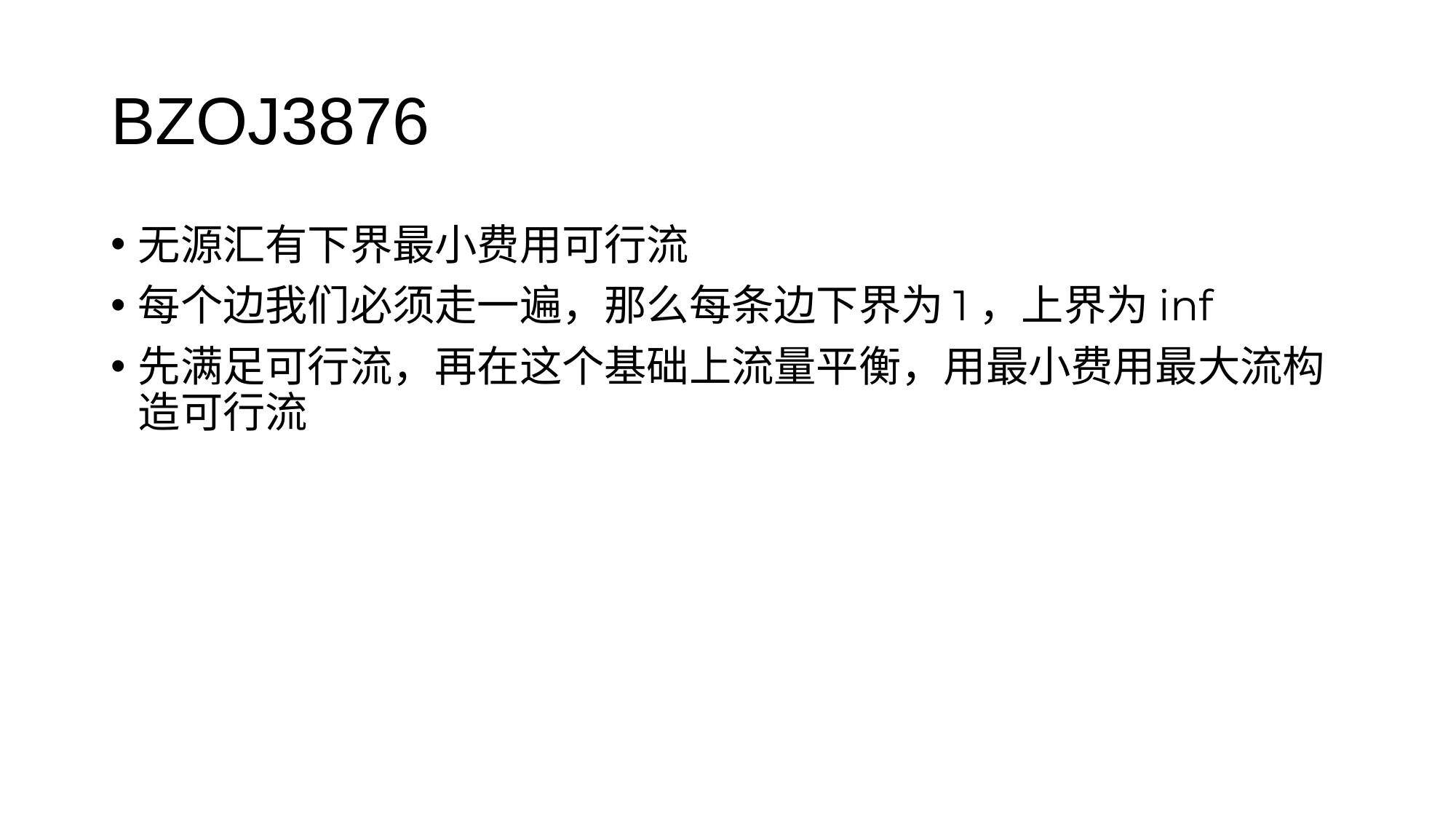

# BZOJ3876
无源汇有下界最小费用可行流
每个边我们必须走一遍，那么每条边下界为1，上界为inf
先满足可行流，再在这个基础上流量平衡，用最小费用最大流构造可行流